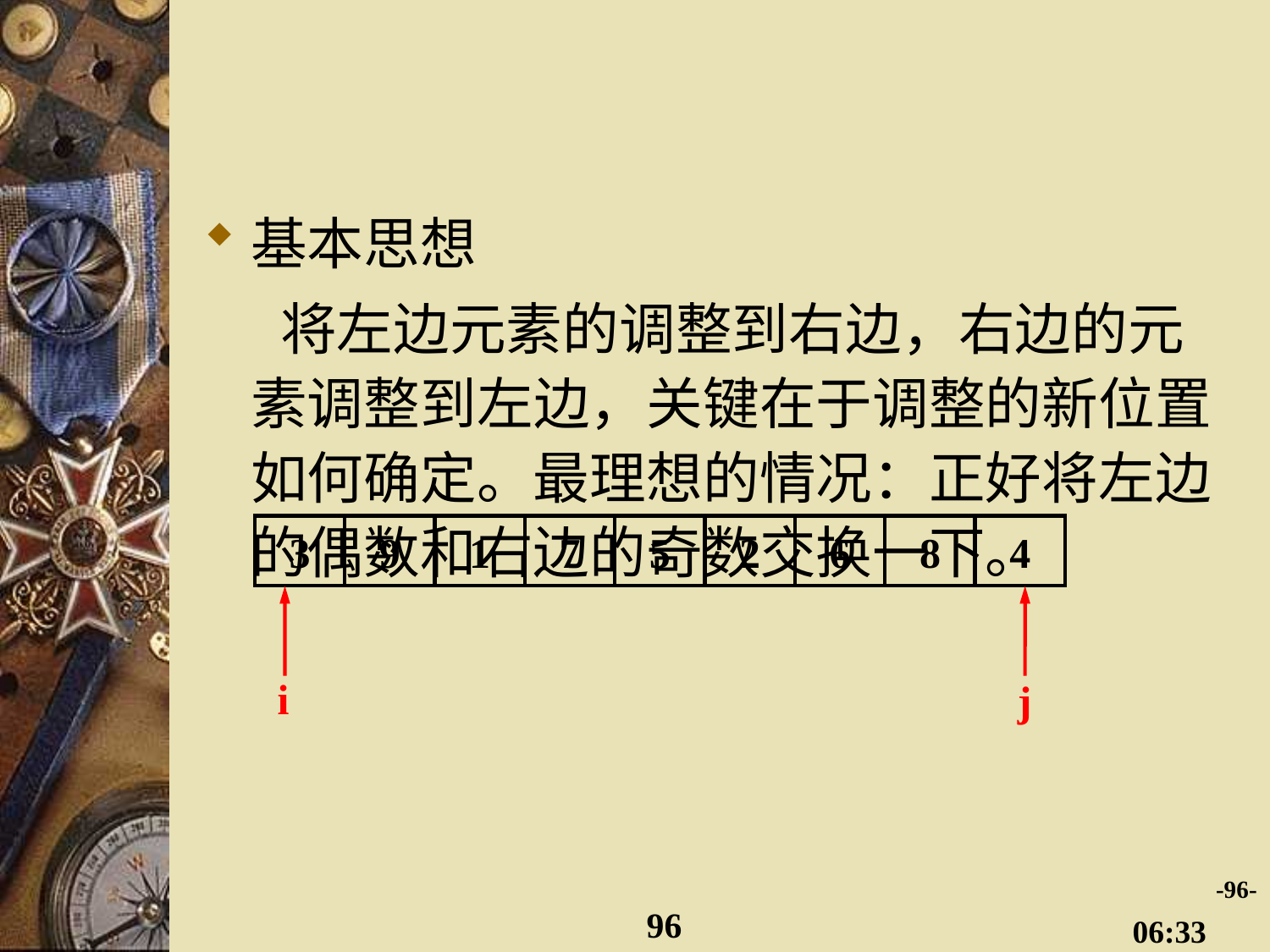

#
基本思想
     将左边元素的调整到右边，右边的元素调整到左边，关键在于调整的新位置如何确定。最理想的情况：正好将左边的偶数和右边的奇数交换一下。
3
9
1
7
5
2
6
8
4

i
j
-96-